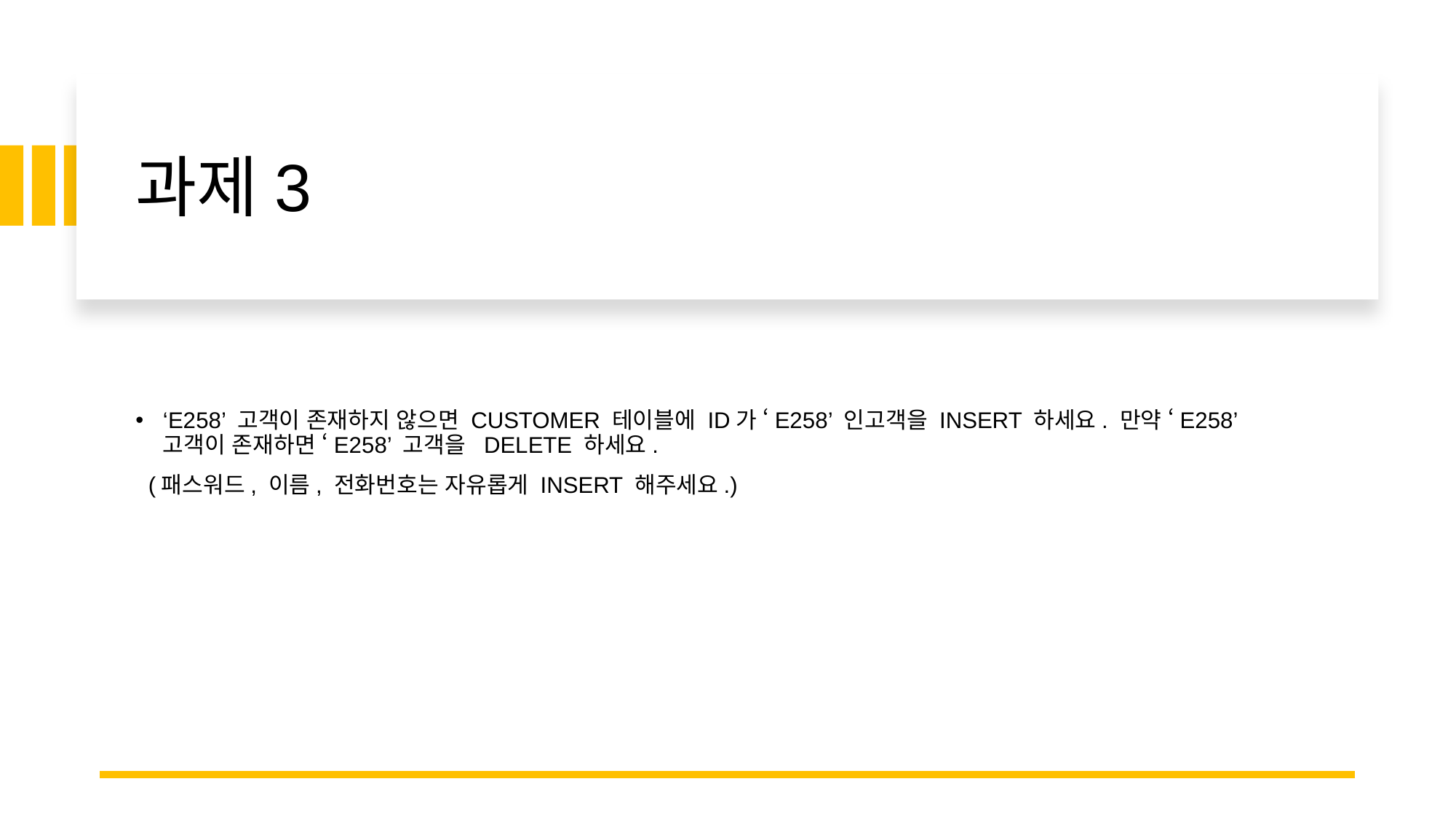

# 과제3
‘E258’ 고객이 존재하지 않으면 CUSTOMER 테이블에 ID가 ‘E258’ 인고객을 INSERT 하세요. 만약 ‘E258’ 고객이 존재하면 ‘E258’ 고객을  DELETE 하세요.
  (패스워드, 이름, 전화번호는 자유롭게 INSERT 해주세요.)